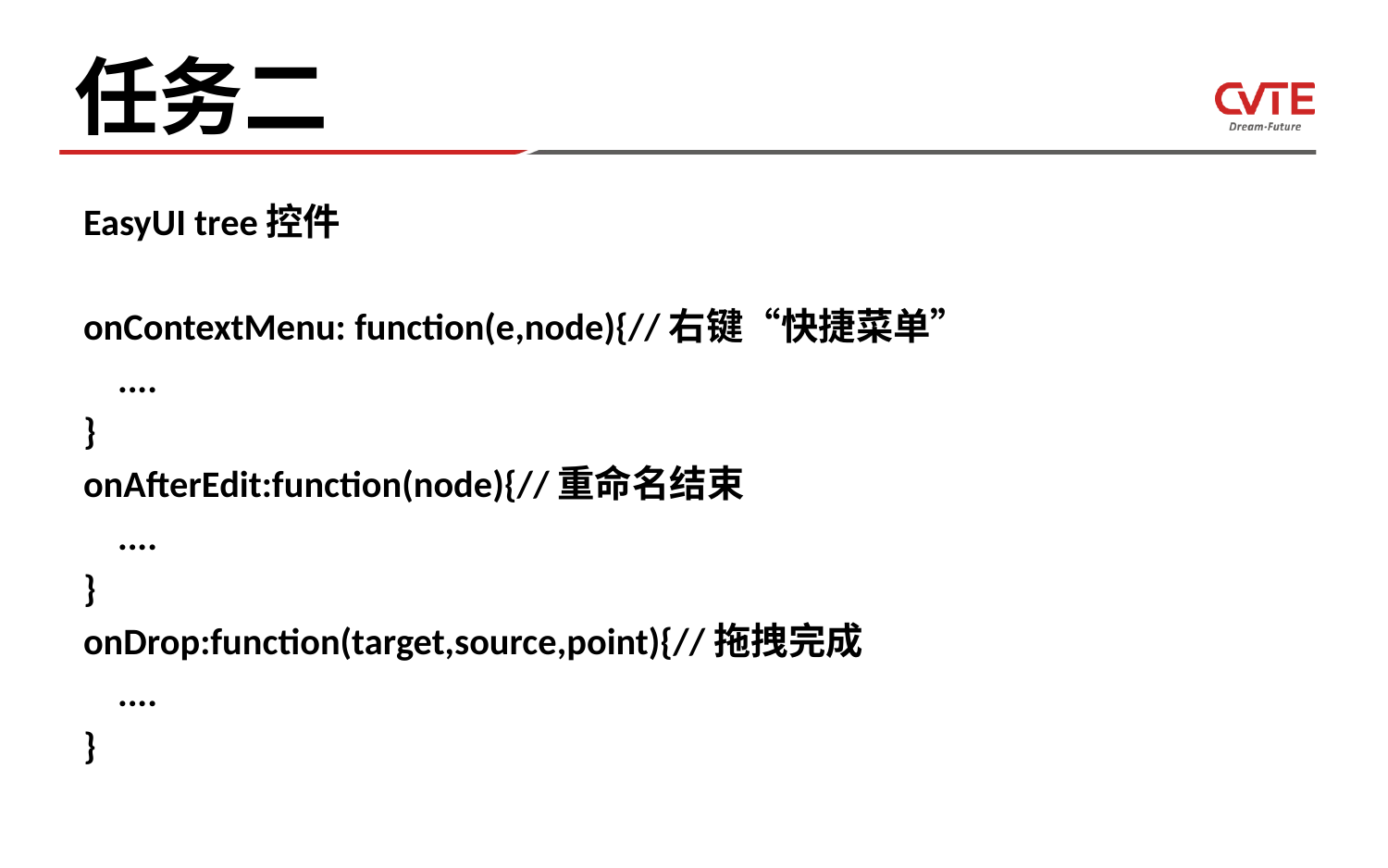

# 任务二
EasyUI tree控件

onContextMenu: function(e,node){//右键“快捷菜单”
    ....
}
onAfterEdit:function(node){//重命名结束
    ....
}
onDrop:function(target,source,point){//拖拽完成
    ....
}